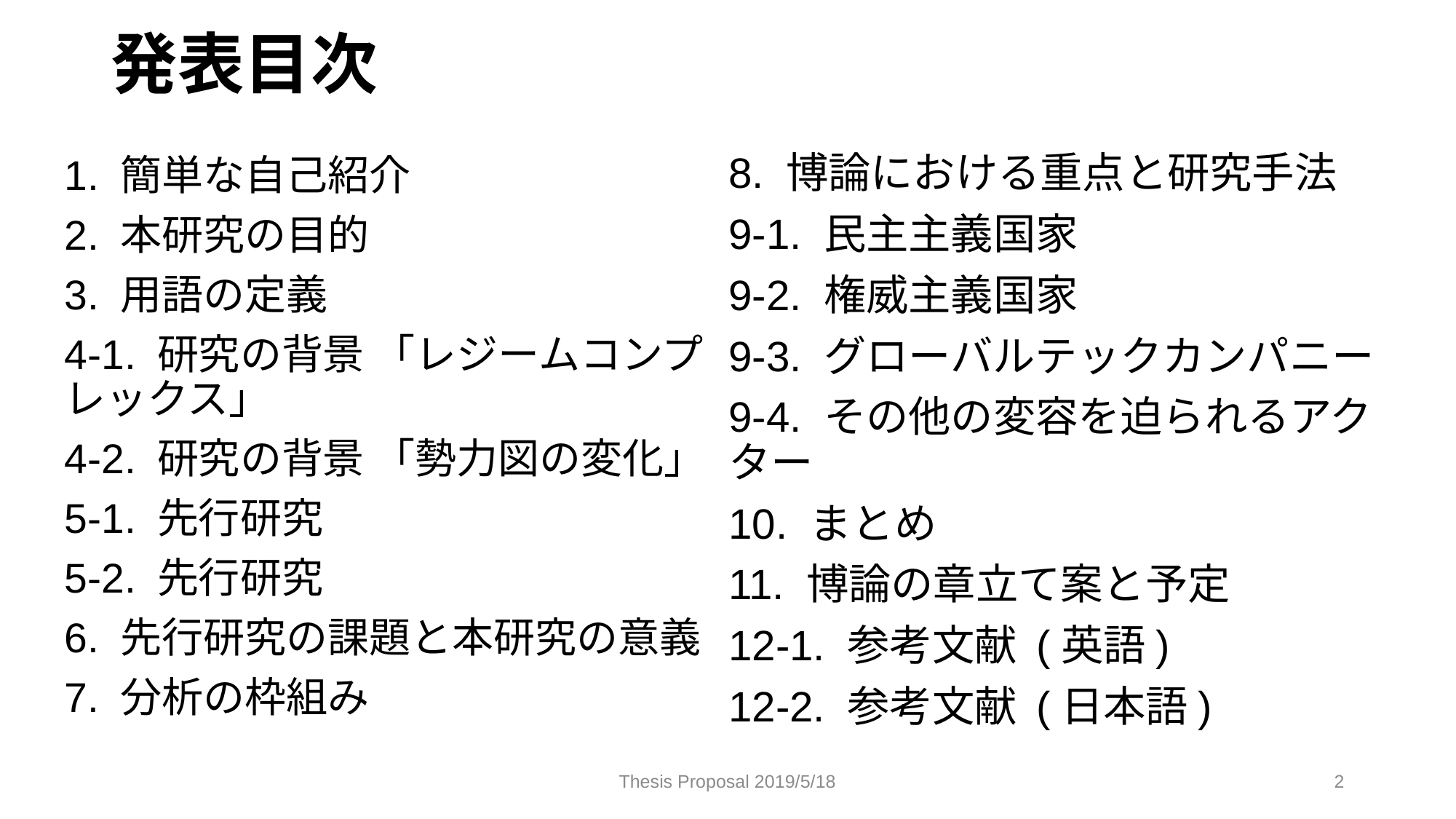

# 発表目次
8. 博論における重点と研究手法
9-1. 民主主義国家
9-2. 権威主義国家
9-3. グローバルテックカンパニー
9-4. その他の変容を迫られるアクター
10. まとめ
11. 博論の章立て案と予定
12-1. 参考文献 (英語)
12-2. 参考文献 (日本語)
1. 簡単な自己紹介
2. 本研究の目的
3. 用語の定義
4-1. 研究の背景 「レジームコンプレックス」
4-2. 研究の背景 「勢力図の変化」
5-1. 先行研究
5-2. 先行研究
6. 先行研究の課題と本研究の意義
7. 分析の枠組み

Thesis Proposal 2019/5/18
2